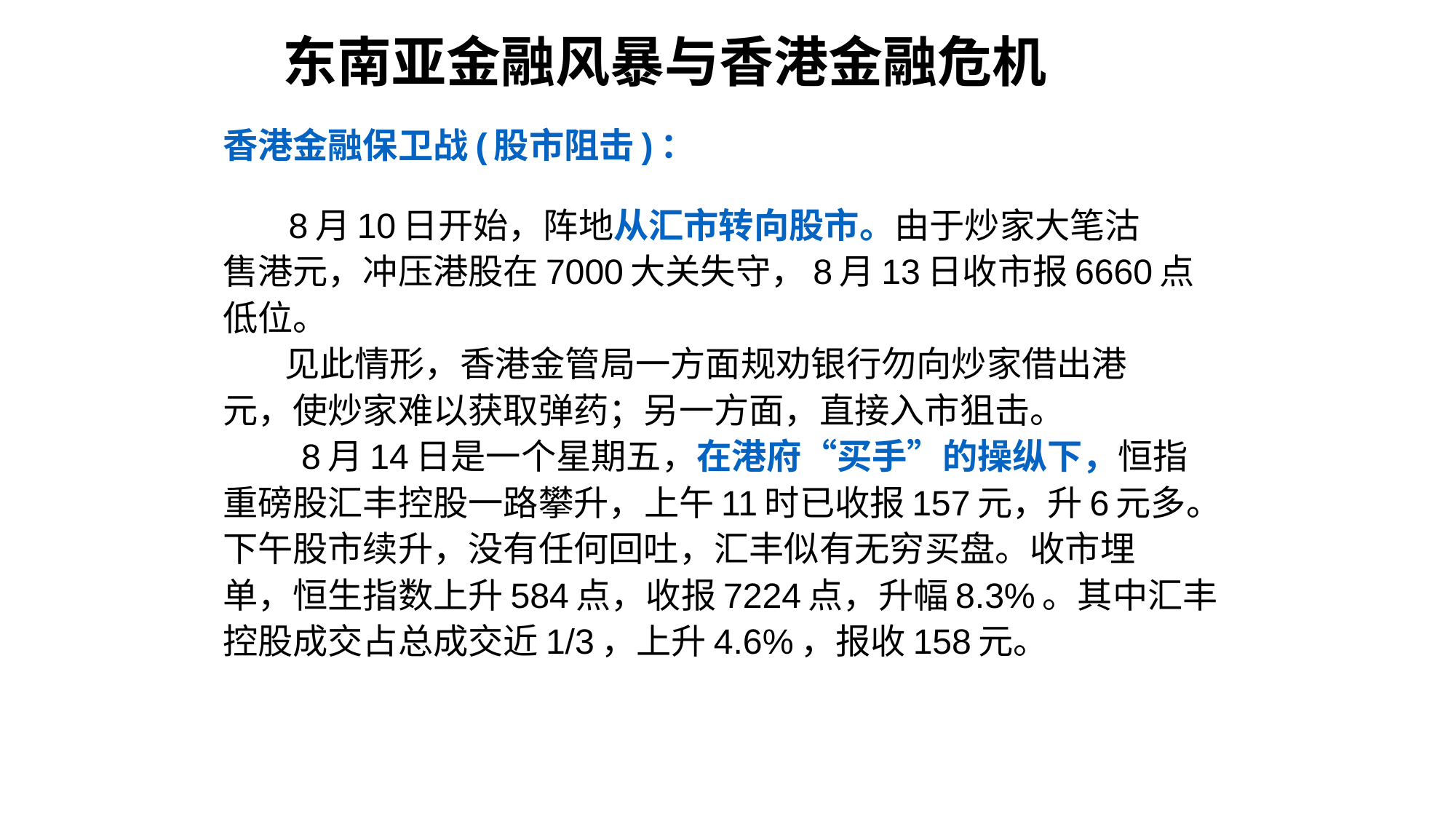

东南亚金融风暴与香港金融危机
香港金融保卫战(股市阻击)：
    8月10日开始，阵地从汇市转向股市。由于炒家大笔沽
售港元，冲压港股在7000大关失守，8月13日收市报6660点
低位。
       见此情形，香港金管局一方面规劝银行勿向炒家借出港
元，使炒家难以获取弹药；另一方面，直接入市狙击。
        8月14日是一个星期五，在港府“买手”的操纵下，恒指
重磅股汇丰控股一路攀升，上午11时已收报157元，升6元多。
下午股市续升，没有任何回吐，汇丰似有无穷买盘。收市埋
单，恒生指数上升584点，收报7224点，升幅8.3%。其中汇丰
控股成交占总成交近1/3，上升4.6%，报收158元。